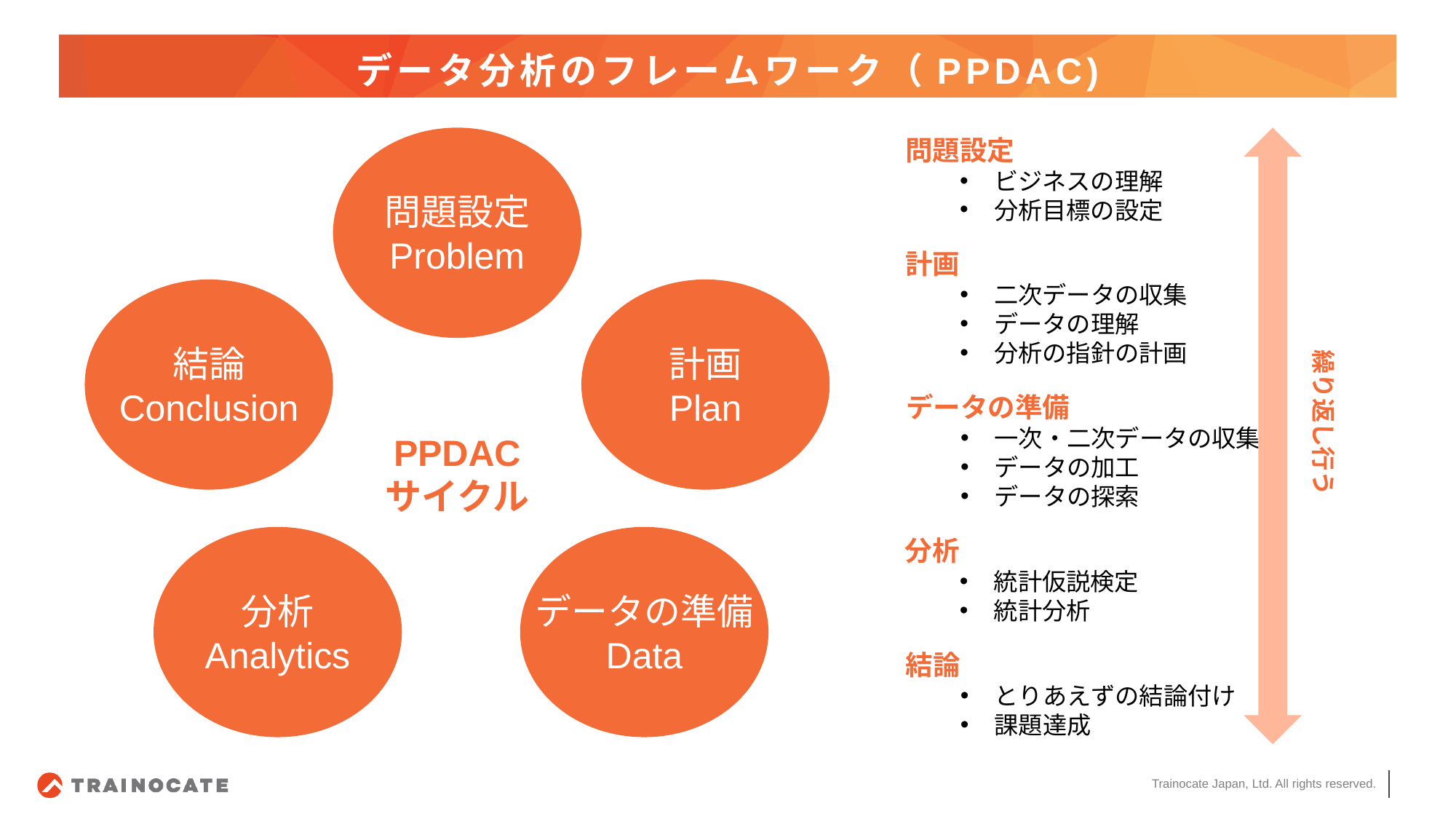

# データ分析のフレームワーク（PPDAC)
問題設定
Problem
問題設定
ビジネスの理解
分析目標の設定

計画
二次データの収集
データの理解
分析の指針の計画
結論
Conclusion
計画
Plan
繰り返し行う
データの準備
一次・二次データの収集
データの加工
データの探索
PPDAC
サイクル
分析
Analytics
データの準備
Data
分析
統計仮説検定
統計分析
結論
とりあえずの結論付け
課題達成